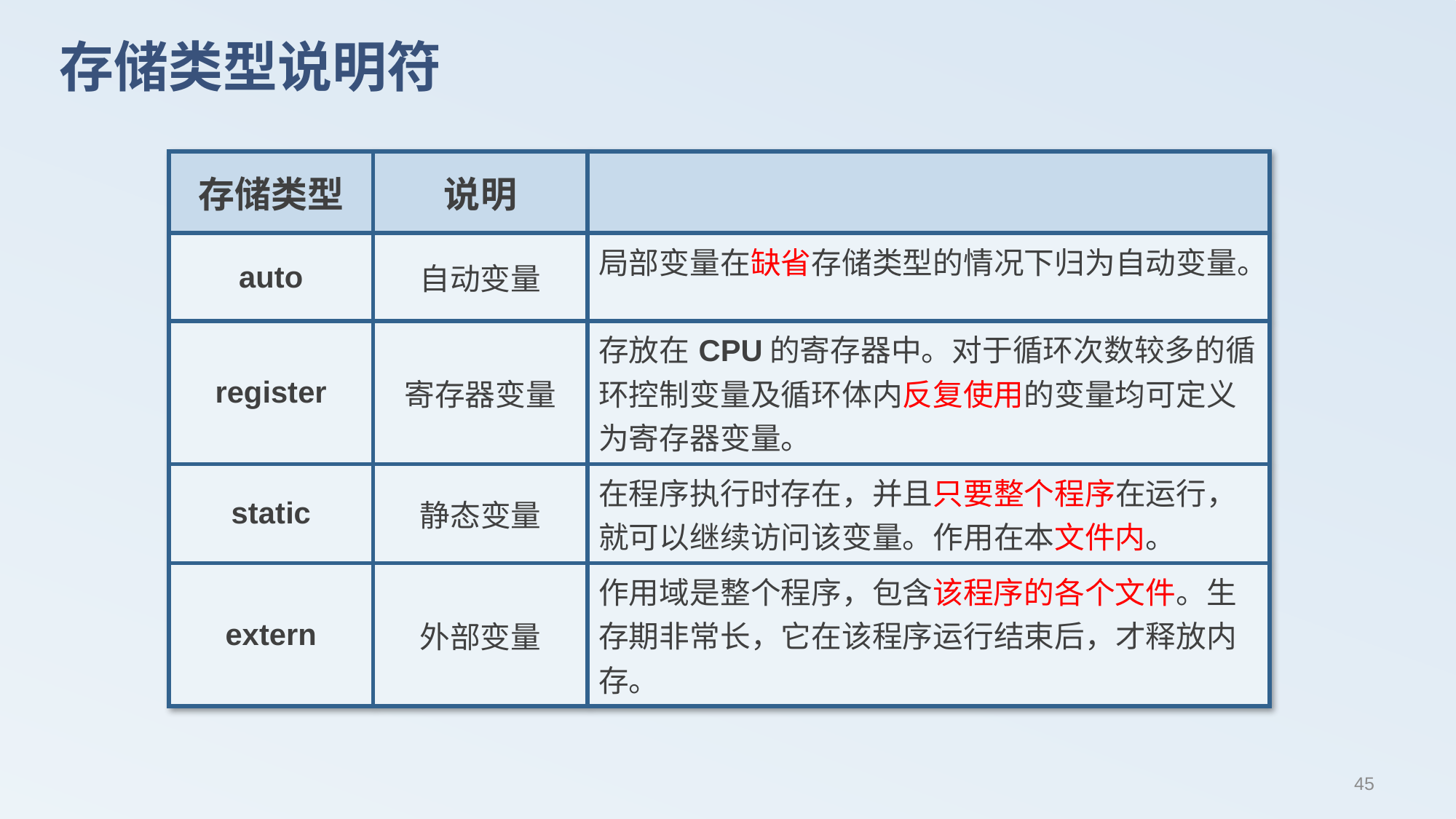

# 存储类型说明符
| 存储类型 | 说明 |  |
| --- | --- | --- |
| auto | 自动变量 | 局部变量在缺省存储类型的情况下归为自动变量。 |
| register | 寄存器变量 | 存放在CPU的寄存器中。对于循环次数较多的循环控制变量及循环体内反复使用的变量均可定义为寄存器变量。 |
| static | 静态变量 | 在程序执行时存在，并且只要整个程序在运行，就可以继续访问该变量。作用在本文件内。 |
| extern | 外部变量 | 作用域是整个程序，包含该程序的各个文件。生存期非常长，它在该程序运行结束后，才释放内存。 |